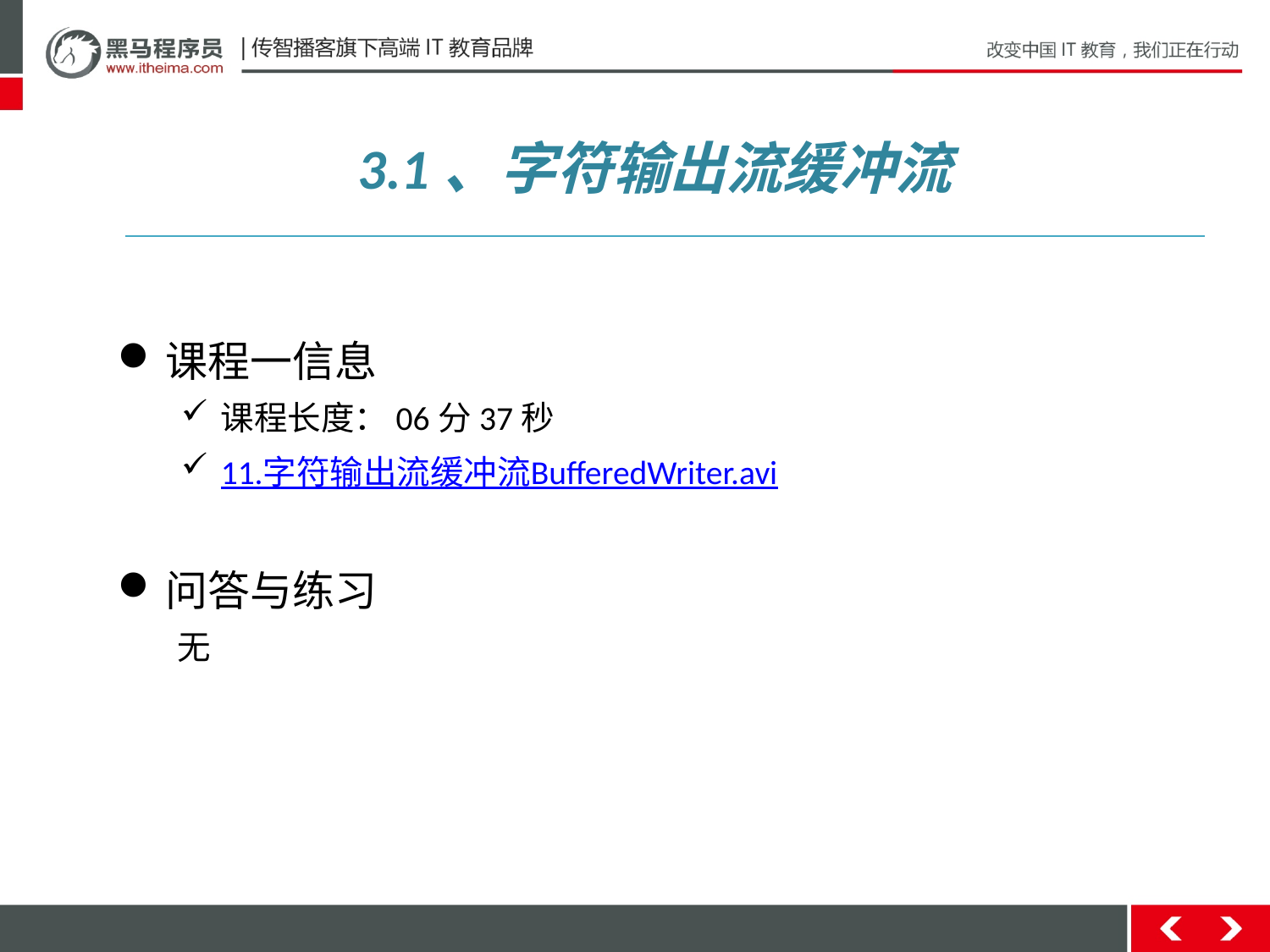

3.1、字符输出流缓冲流

课程一信息
课程长度：06分37秒
11.字符输出流缓冲流BufferedWriter.avi

问答与练习
       无